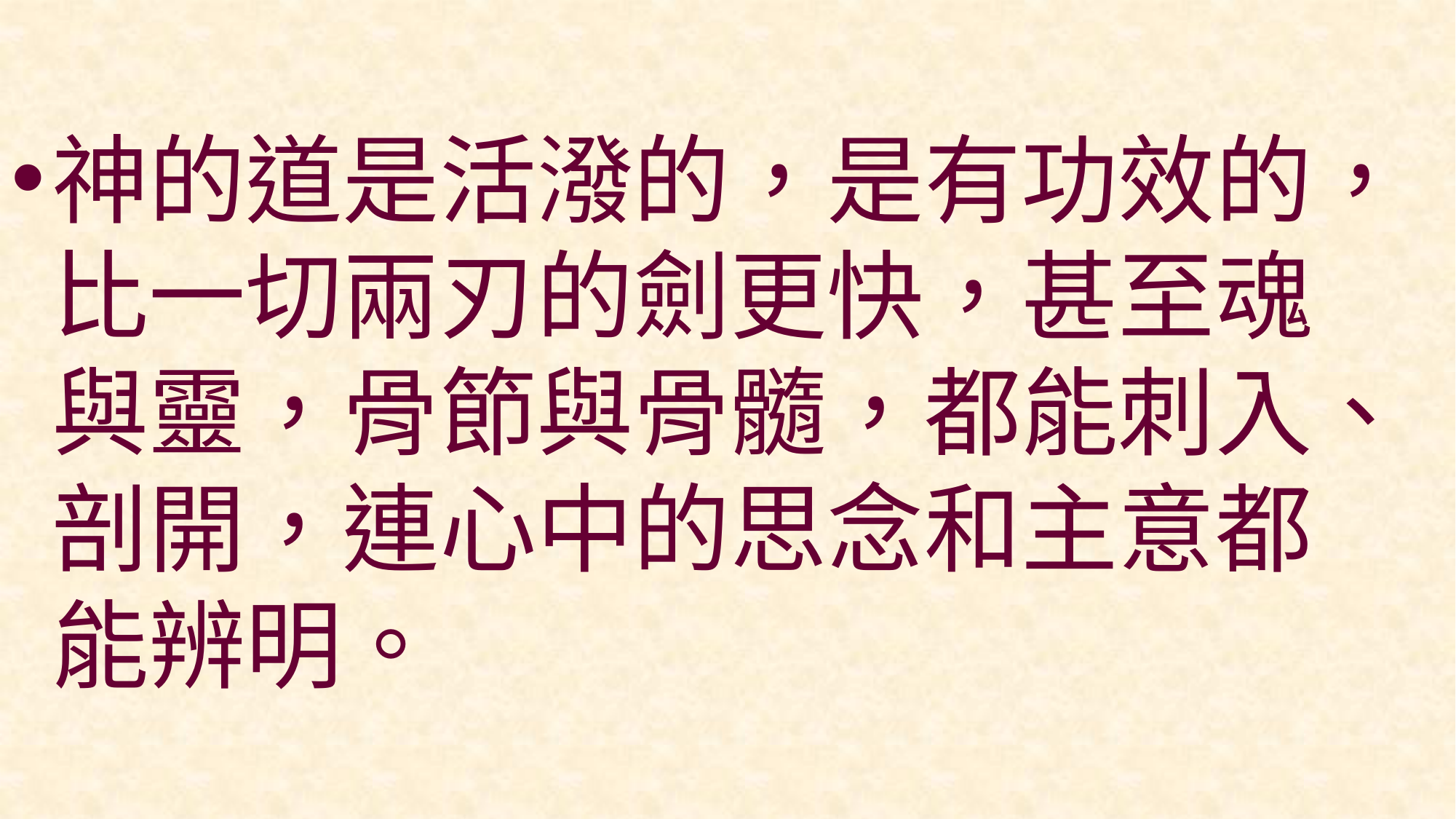

神的道是活潑的，是有功效的，比一切兩刃的劍更快，甚至魂與靈，骨節與骨髓，都能刺入、剖開，連心中的思念和主意都能辨明。